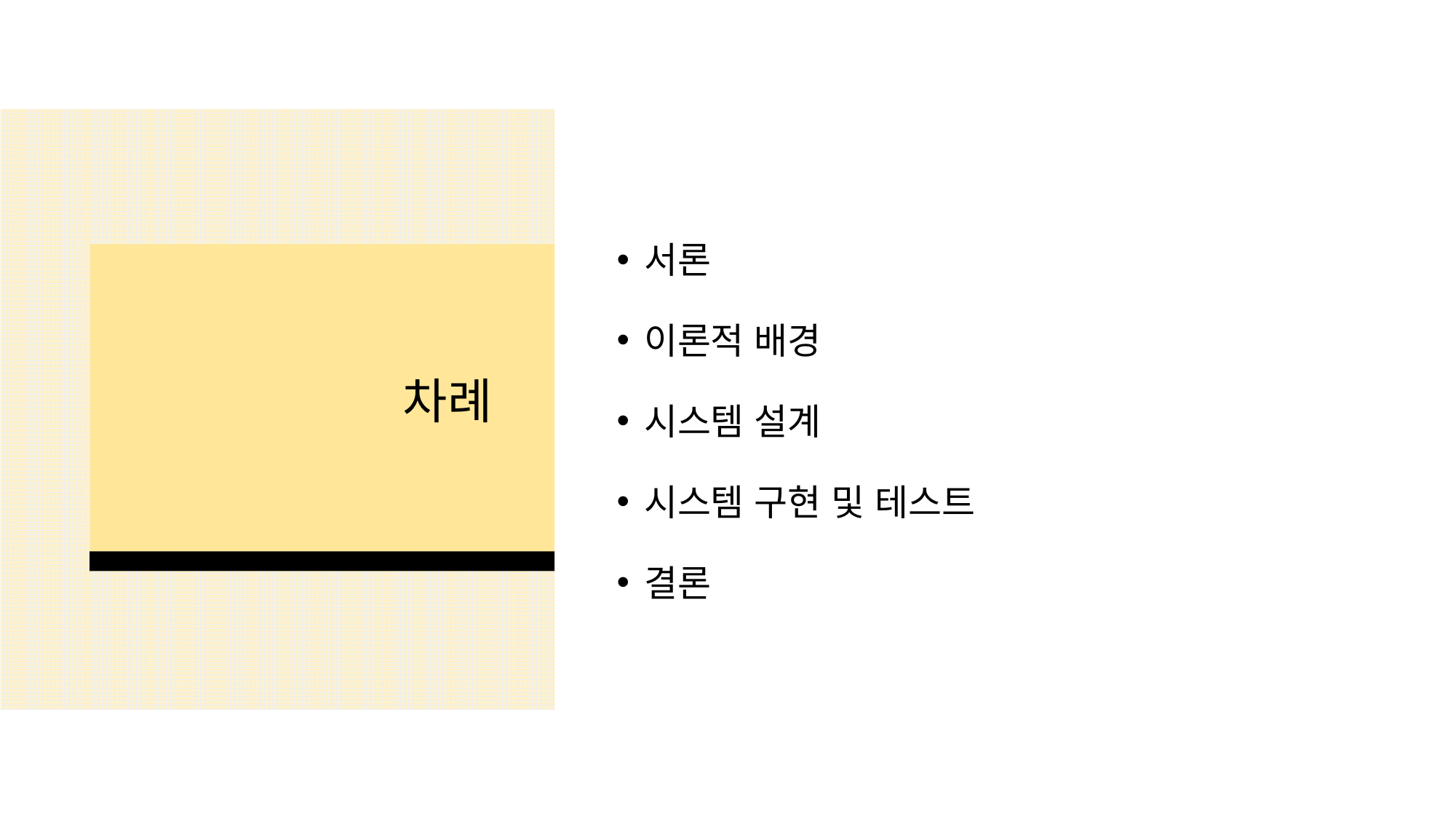

서론
이론적 배경
시스템 설계
시스템 구현 및 테스트
결론

# 차례